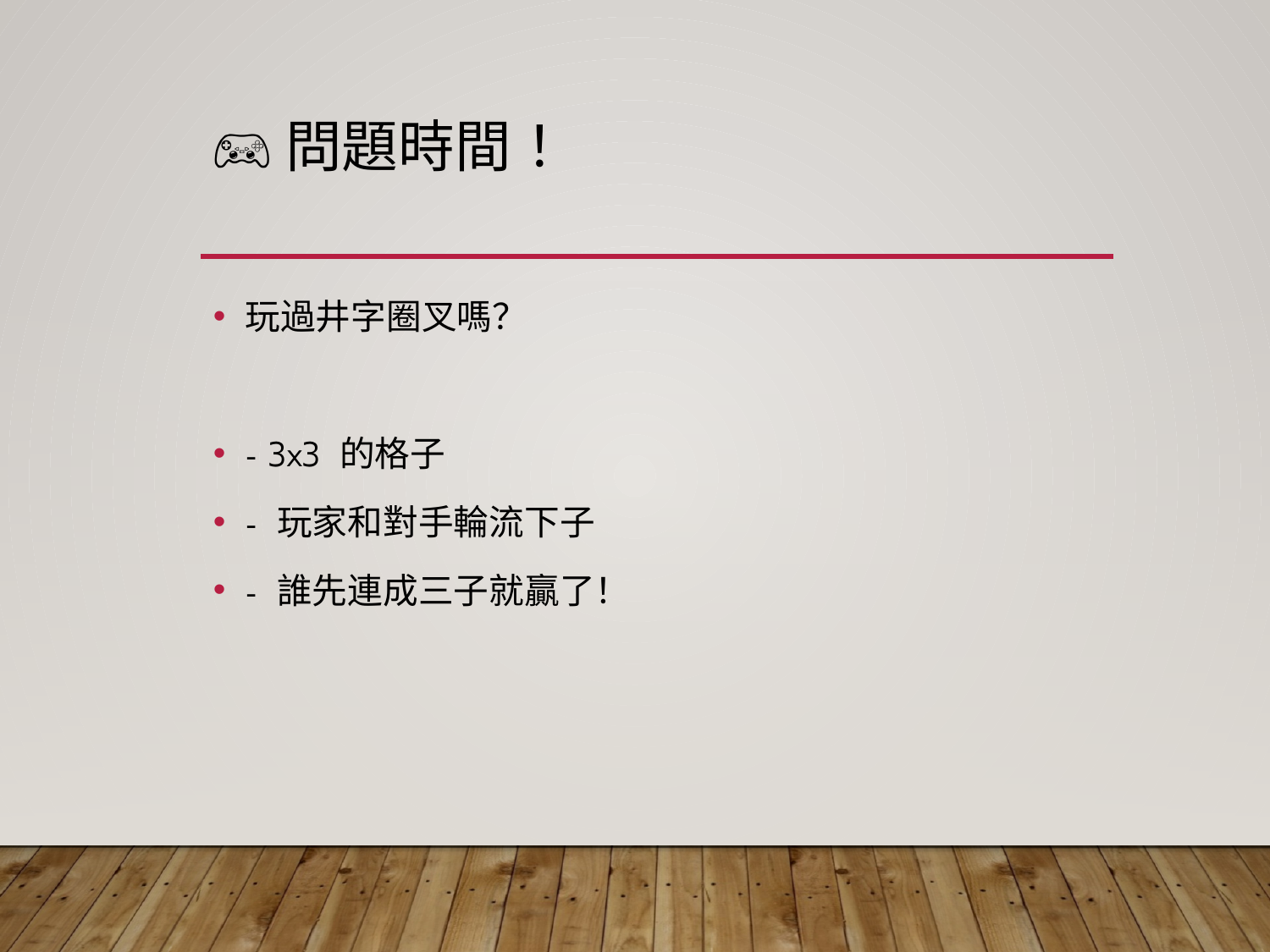

# 🎮問題時間！
玩過井字圈叉嗎？

- 3x3 的格子
- 玩家和對手輪流下子
- 誰先連成三子就贏了！